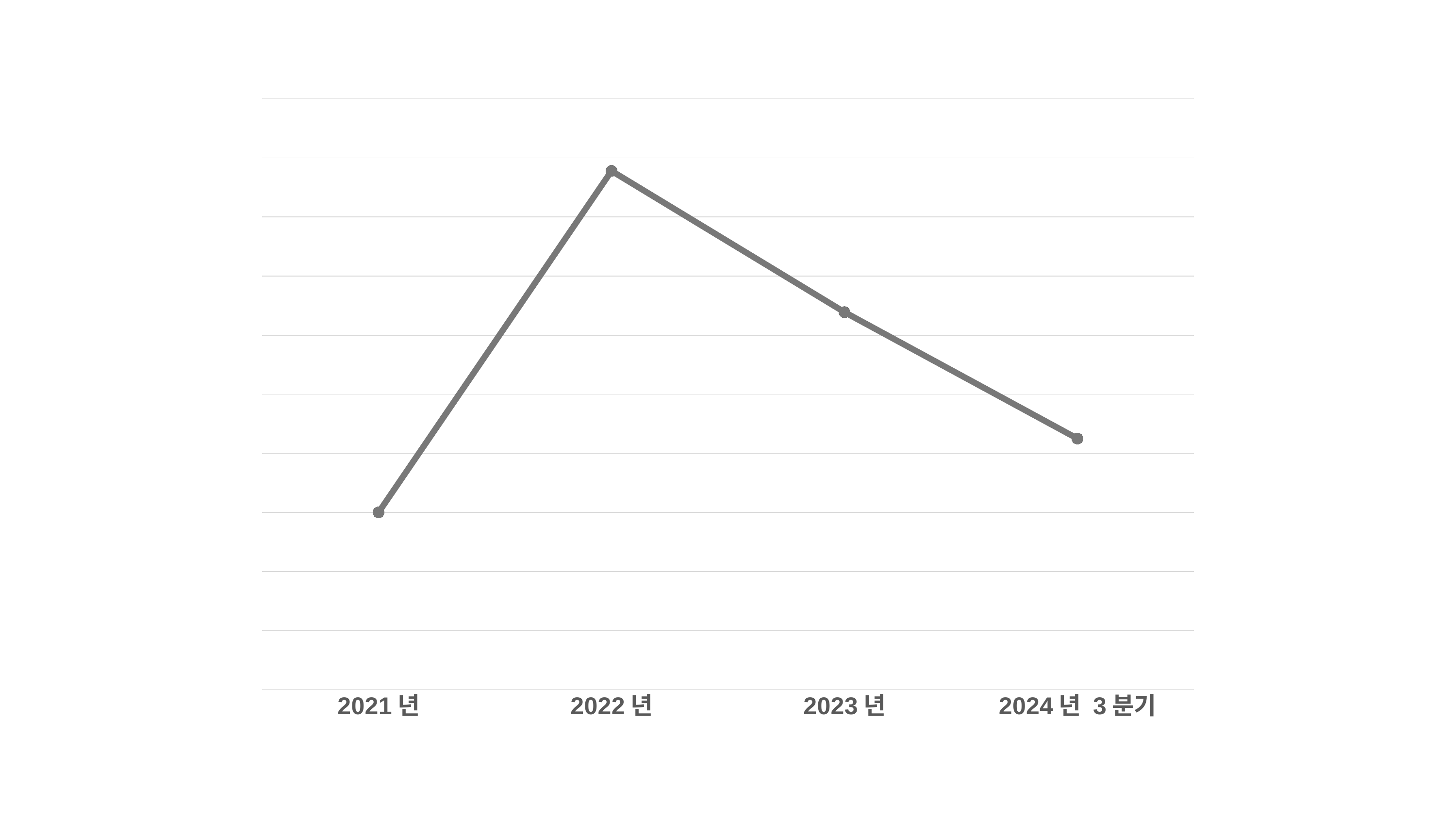

### Chart

| Category | 계열 1 |
|---|---|
| 2021년 | 3300.0 |
| 2022년 | 3878.0 |
| 2023년 | 3639.0 |
| 2024년 3분기 | 3425.0 |